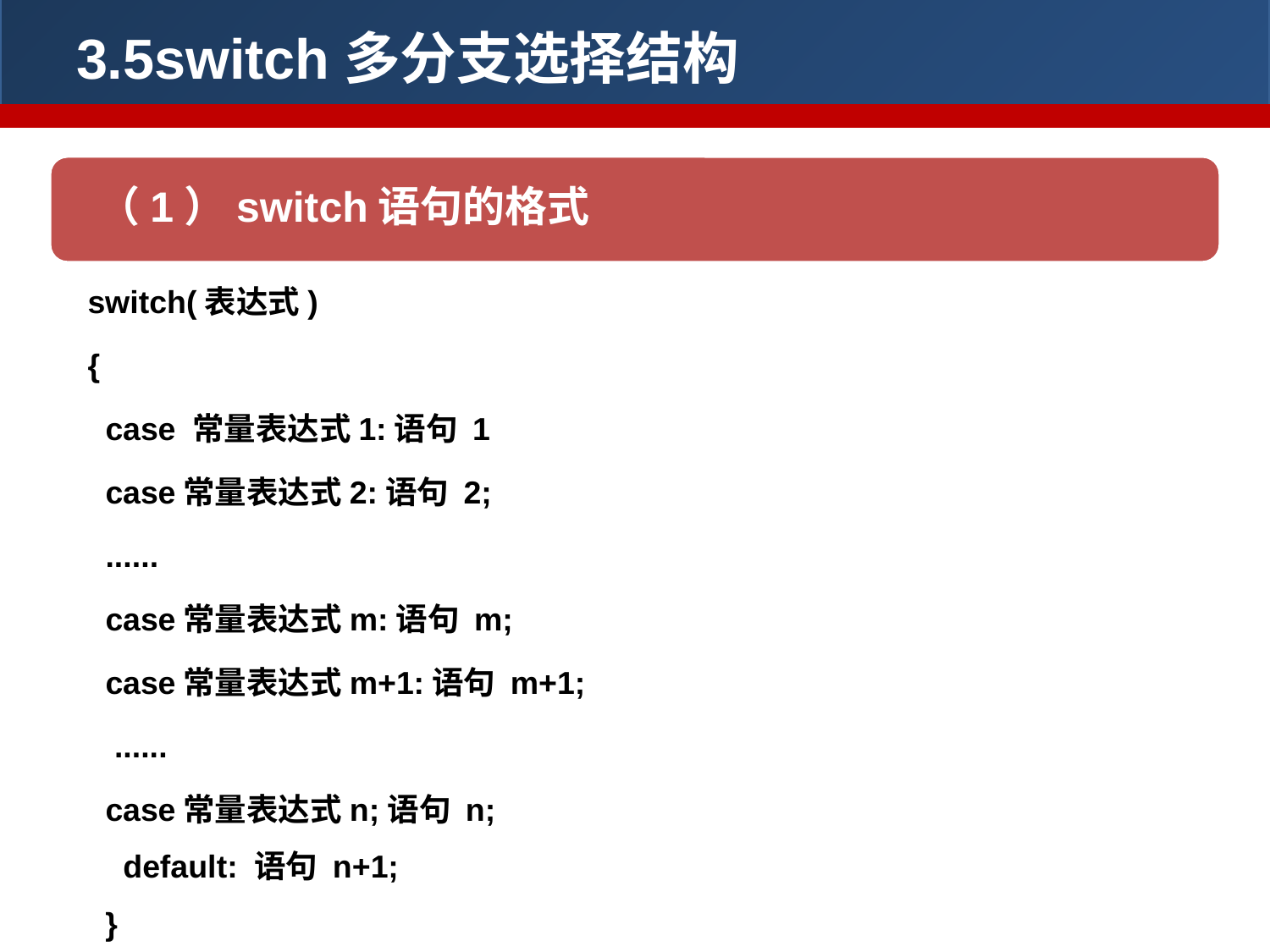

3.5switch多分支选择结构

（1）switch语句的格式

switch(表达式)
{
  case 常量表达式1:语句 1
  case常量表达式2:语句 2;
  ......
  case常量表达式m:语句 m;
  case常量表达式m+1:语句 m+1;
   ......
  case常量表达式n;语句 n;
    default: 语句 n+1;
  }